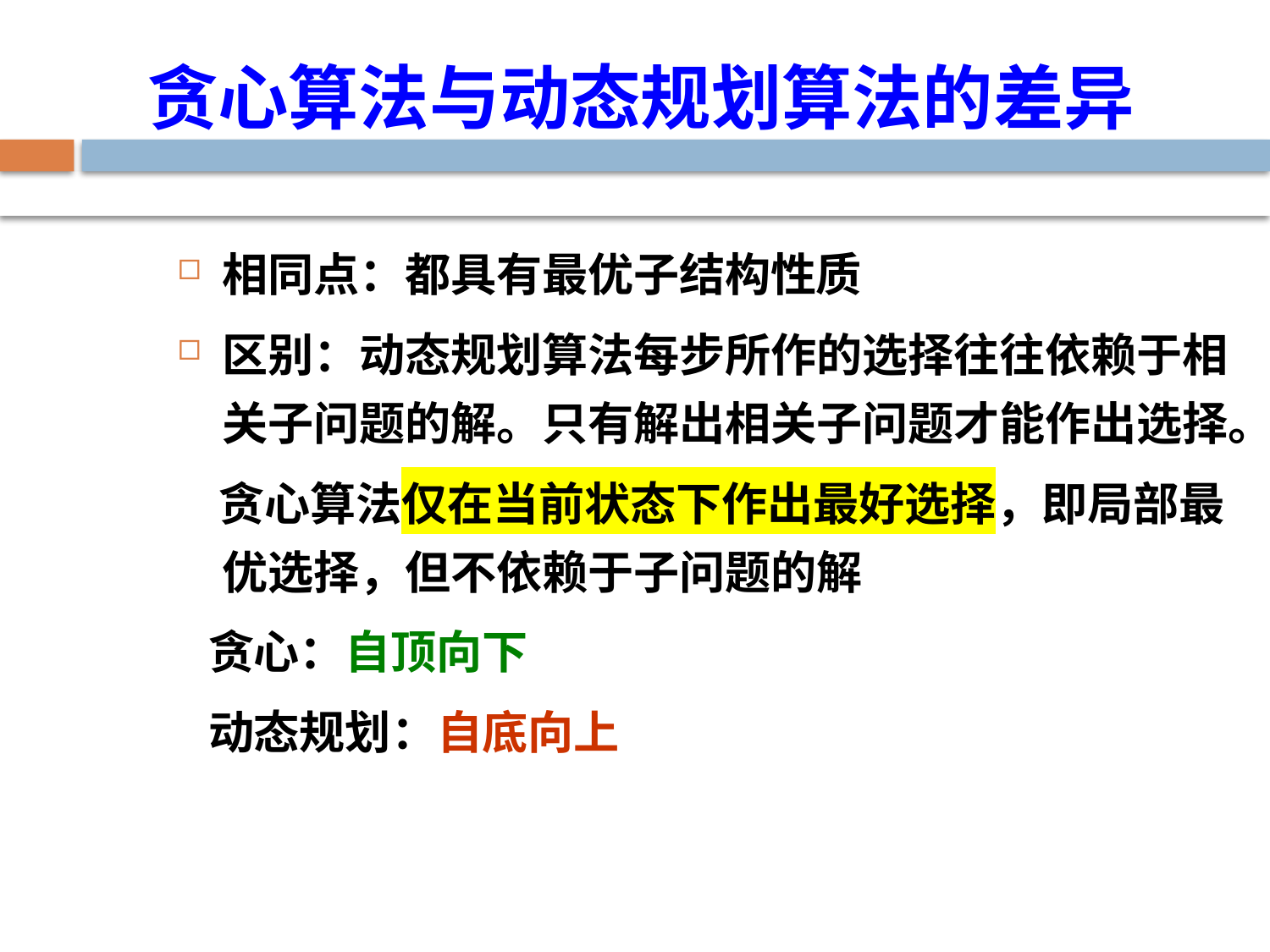

# 贪心算法与动态规划算法的差异
相同点：都具有最优子结构性质
区别：动态规划算法每步所作的选择往往依赖于相关子问题的解。只有解出相关子问题才能作出选择。
   贪心算法仅在当前状态下作出最好选择，即局部最优选择，但不依赖于子问题的解
  贪心：自顶向下
  动态规划：自底向上